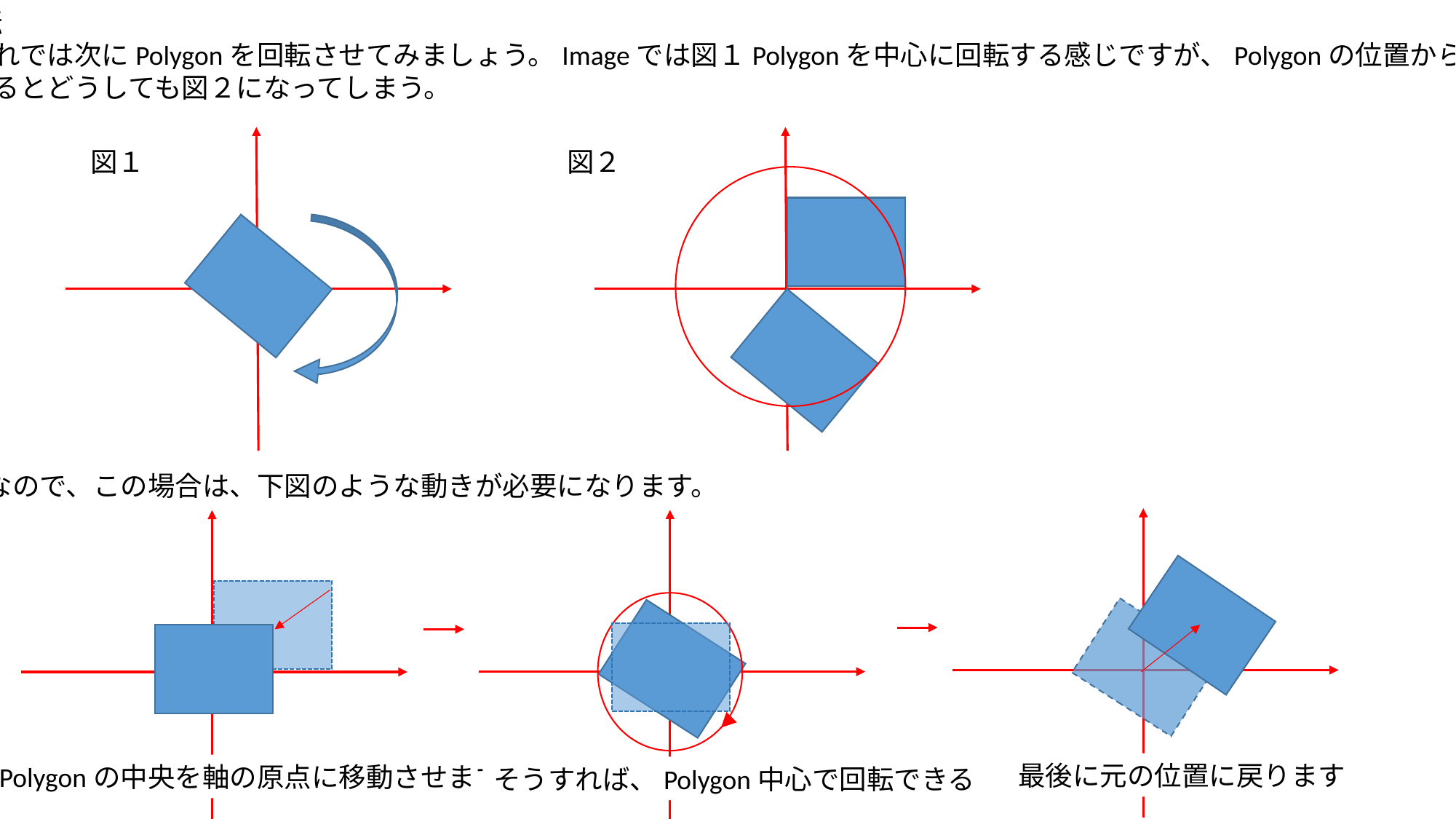

・回転
　それでは次にPolygonを回転させてみましょう。Imageでは図１Polygonを中心に回転する感じですが、Polygonの位置から
考えるとどうしても図２になってしまう。
図１
図２

なので、この場合は、下図のような動きが必要になります。

最後に元の位置に戻ります
Polygonの中央を軸の原点に移動させます。
そうすれば、Polygon中心で回転できる